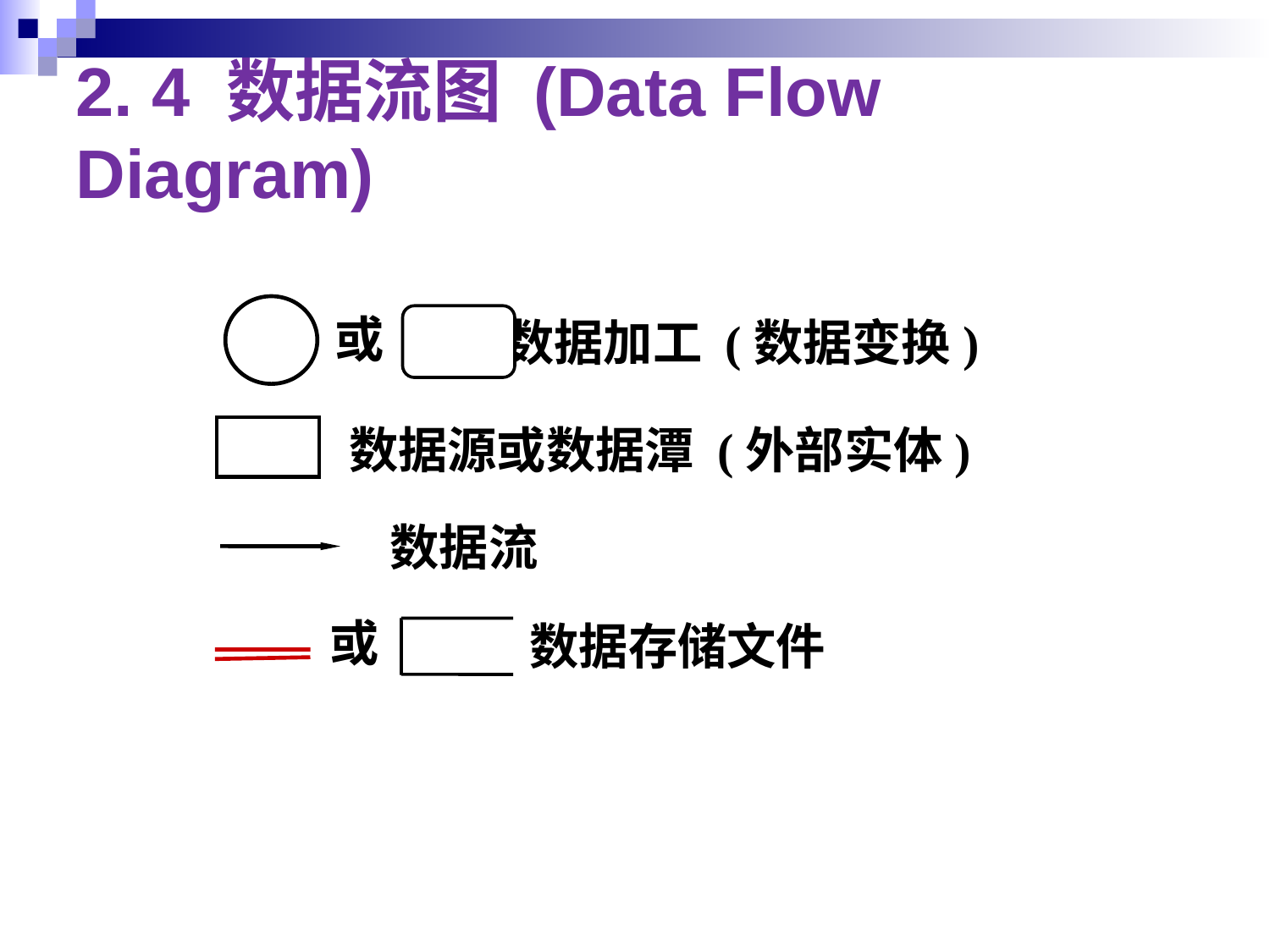

# 2. 4 数据流图 (Data Flow Diagram)

或
数据加工 (数据变换)

数据源或数据潭 (外部实体)

数据流

或
数据存储文件